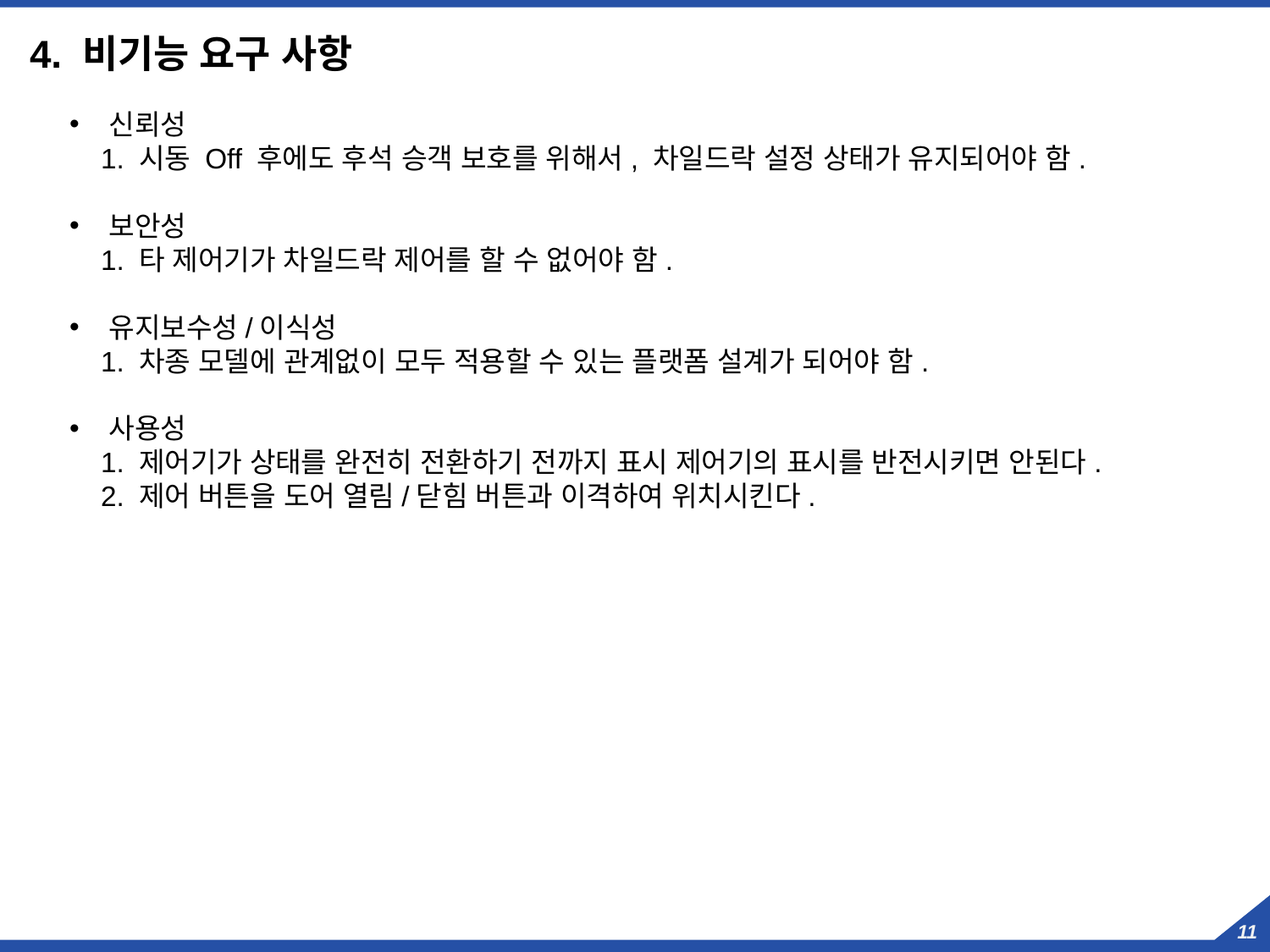

# 4. 비기능 요구 사항
신뢰성
    1. 시동 Off 후에도 후석 승객 보호를 위해서, 차일드락 설정 상태가 유지되어야 함.

보안성
    1. 타 제어기가 차일드락 제어를 할 수 없어야 함.

유지보수성/이식성
    1. 차종 모델에 관계없이 모두 적용할 수 있는 플랫폼 설계가 되어야 함.

사용성
    1. 제어기가 상태를 완전히 전환하기 전까지 표시 제어기의 표시를 반전시키면 안된다.
    2. 제어 버튼을 도어 열림/닫힘 버튼과 이격하여 위치시킨다.